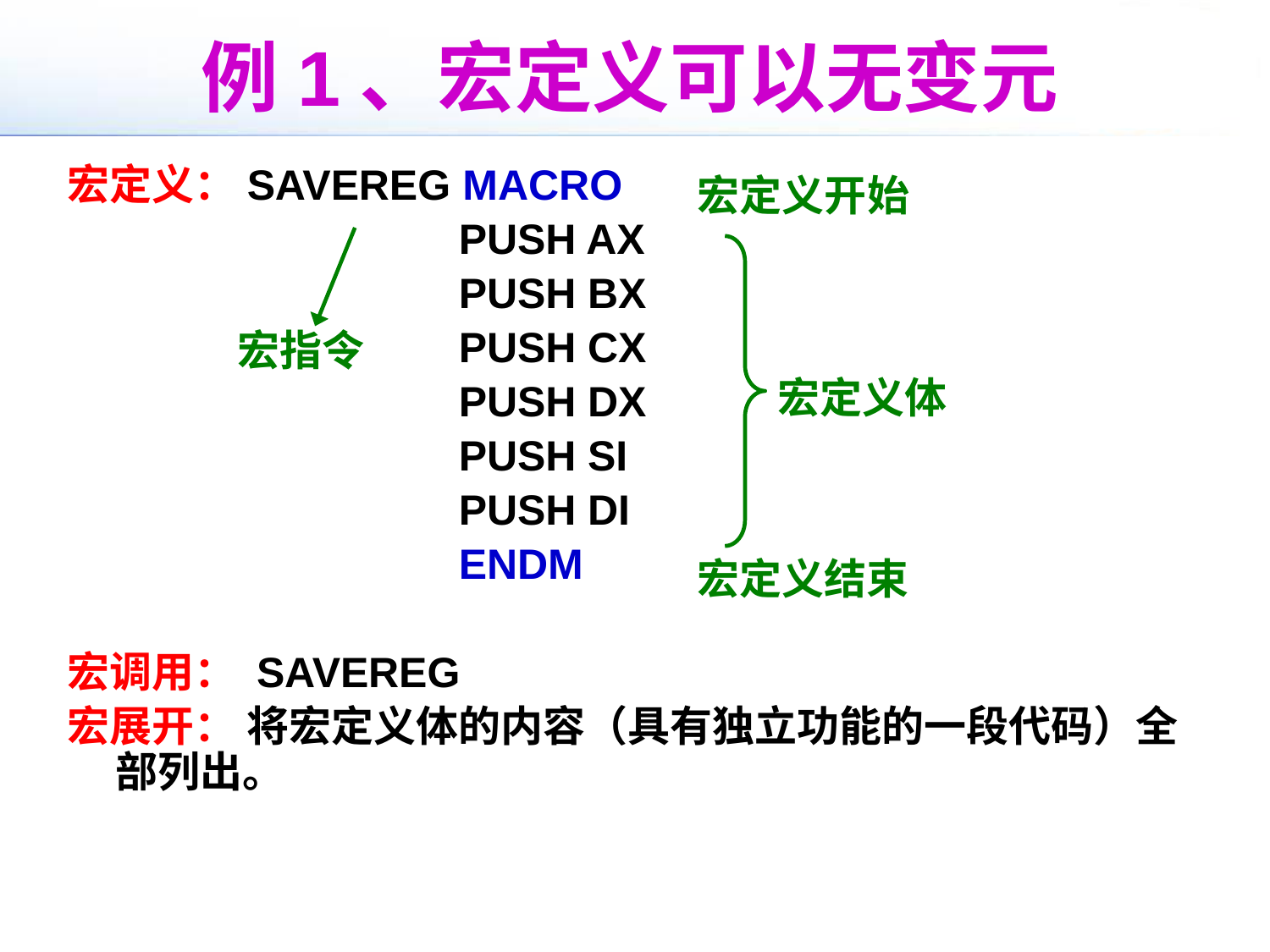

# 例1、宏定义可以无变元
宏定义：SAVEREG MACRO
                                 PUSH AX
                                 PUSH BX
                                 PUSH CX
                                 PUSH DX
                                 PUSH SI
                                 PUSH DI
                                 ENDM

宏调用： SAVEREG
宏展开： 将宏定义体的内容（具有独立功能的一段代码）全部列出。
宏定义开始

宏指令
宏定义体
宏定义结束